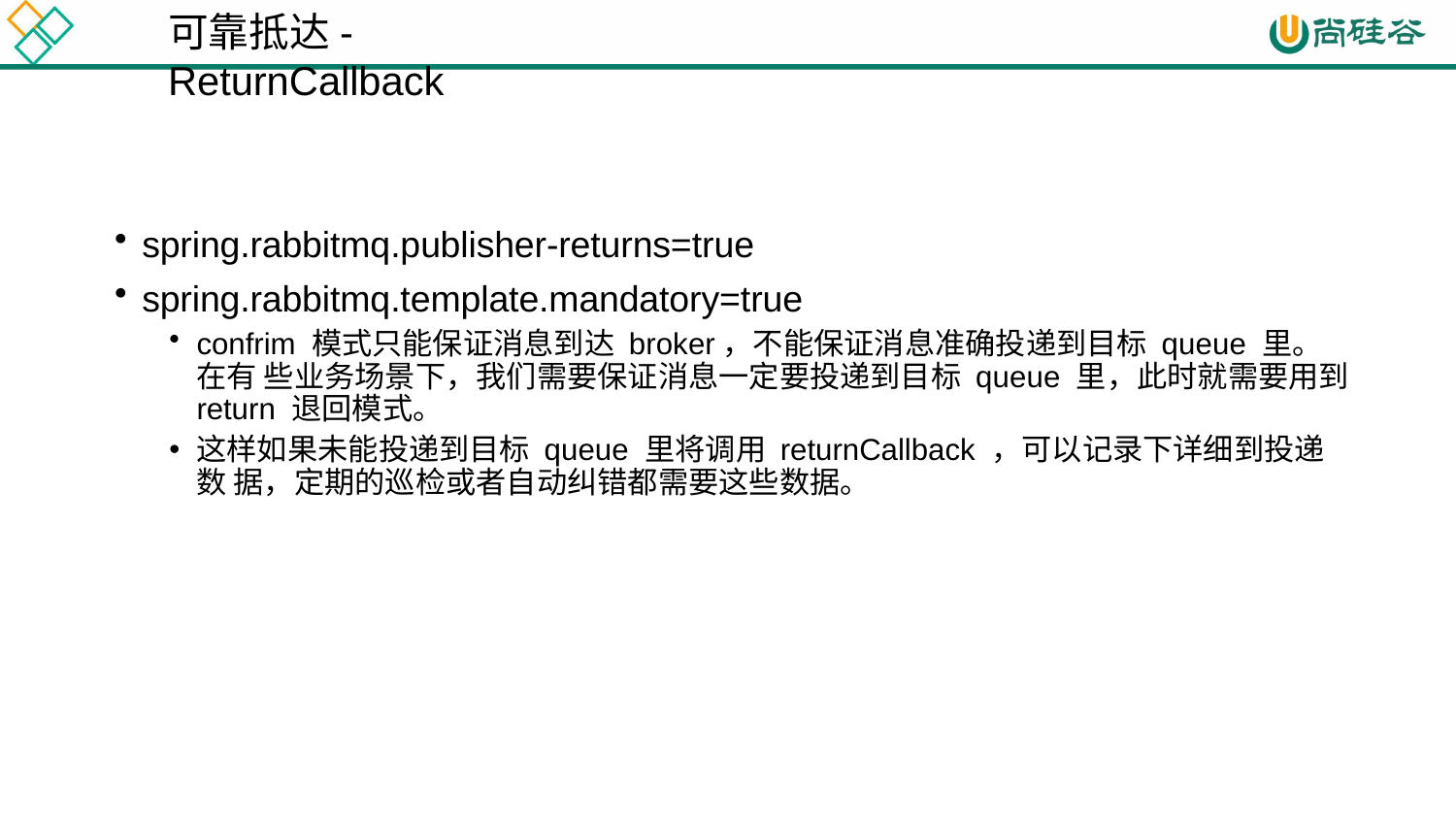

# 可靠抵达-ReturnCallback
spring.rabbitmq.publisher-returns=true
spring.rabbitmq.template.mandatory=true
confrim 模式只能保证消息到达 broker，不能保证消息准确投递到目标 queue 里。在有 些业务场景下，我们需要保证消息一定要投递到目标 queue 里，此时就需要用到
return 退回模式。
这样如果未能投递到目标 queue 里将调用 returnCallback ，可以记录下详细到投递数 据，定期的巡检或者自动纠错都需要这些数据。